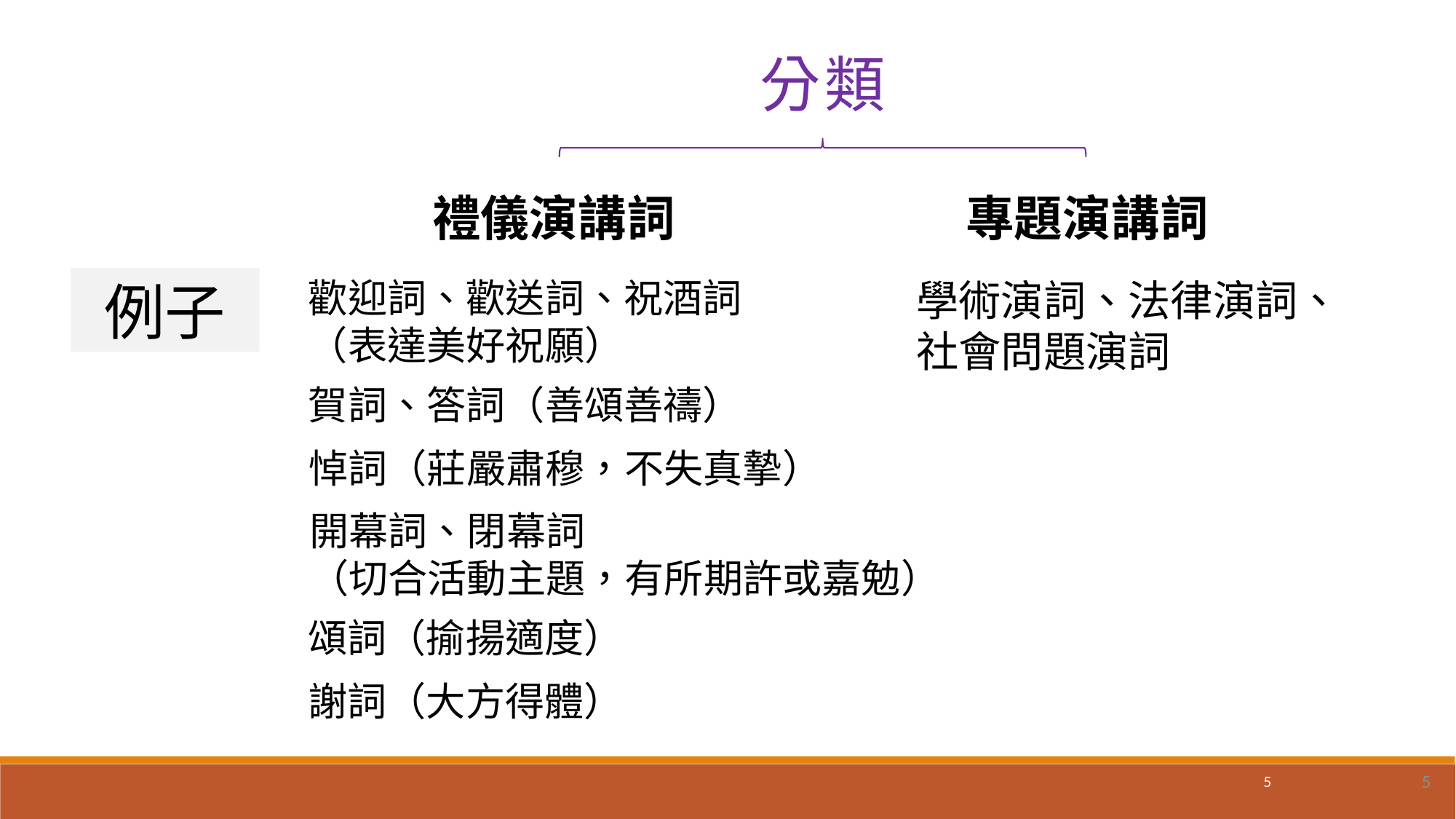

分類
禮儀演講詞
專題演講詞
例子
歡迎詞、歡送詞、祝酒詞
（表達美好祝願）
學術演詞、法律演詞、社會問題演詞
賀詞、答詞（善頌善禱）
悼詞（莊嚴肅穆，不失真摯）
開幕詞、閉幕詞
（切合活動主題，有所期許或嘉勉）
頌詞（揄揚適度）
謝詞（大方得體）
5
5